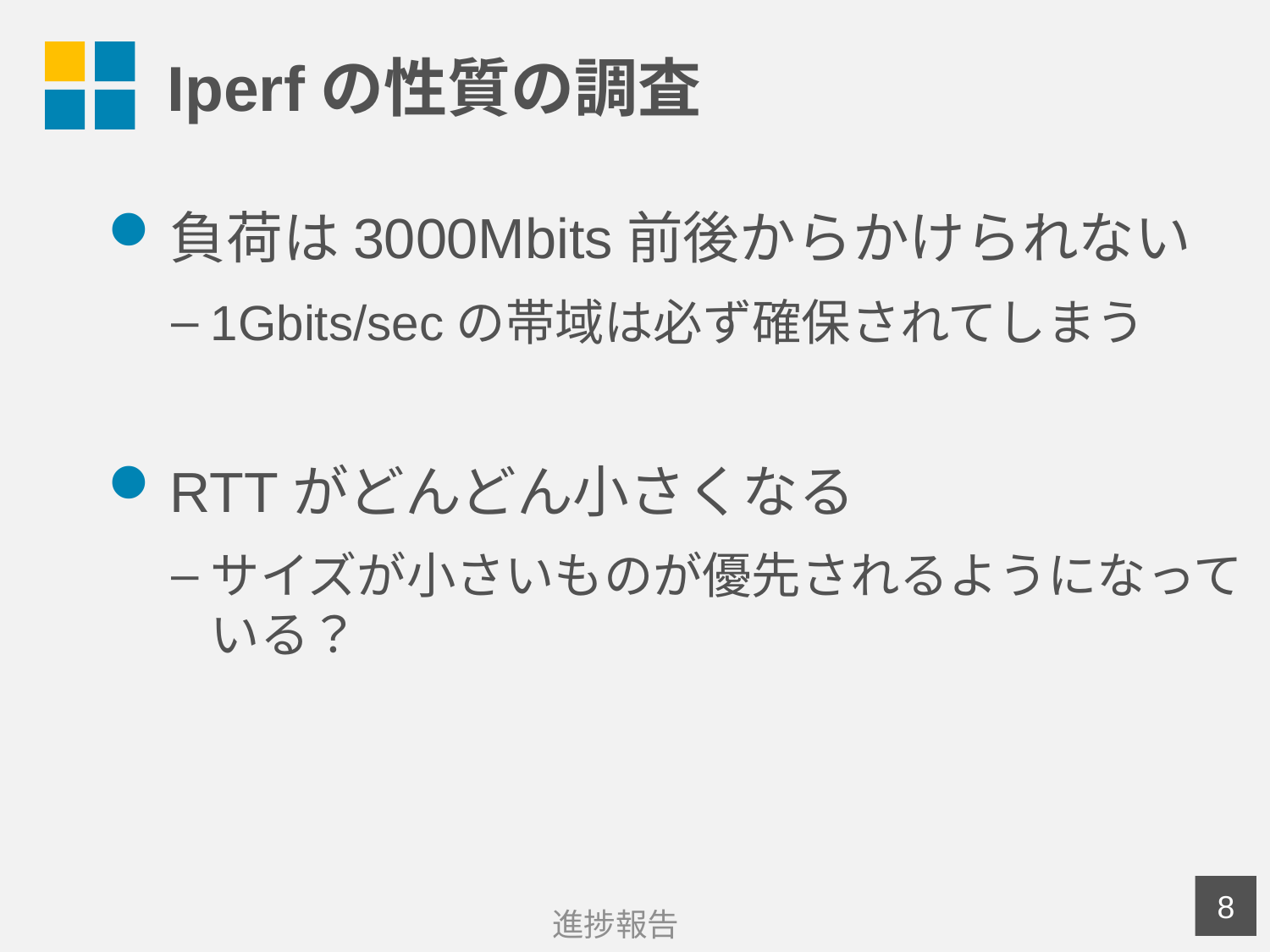

# Iperfの性質の調査
負荷は3000Mbits前後からかけられない
1Gbits/secの帯域は必ず確保されてしまう

RTTがどんどん小さくなる
サイズが小さいものが優先されるようになっている？
8
進捗報告